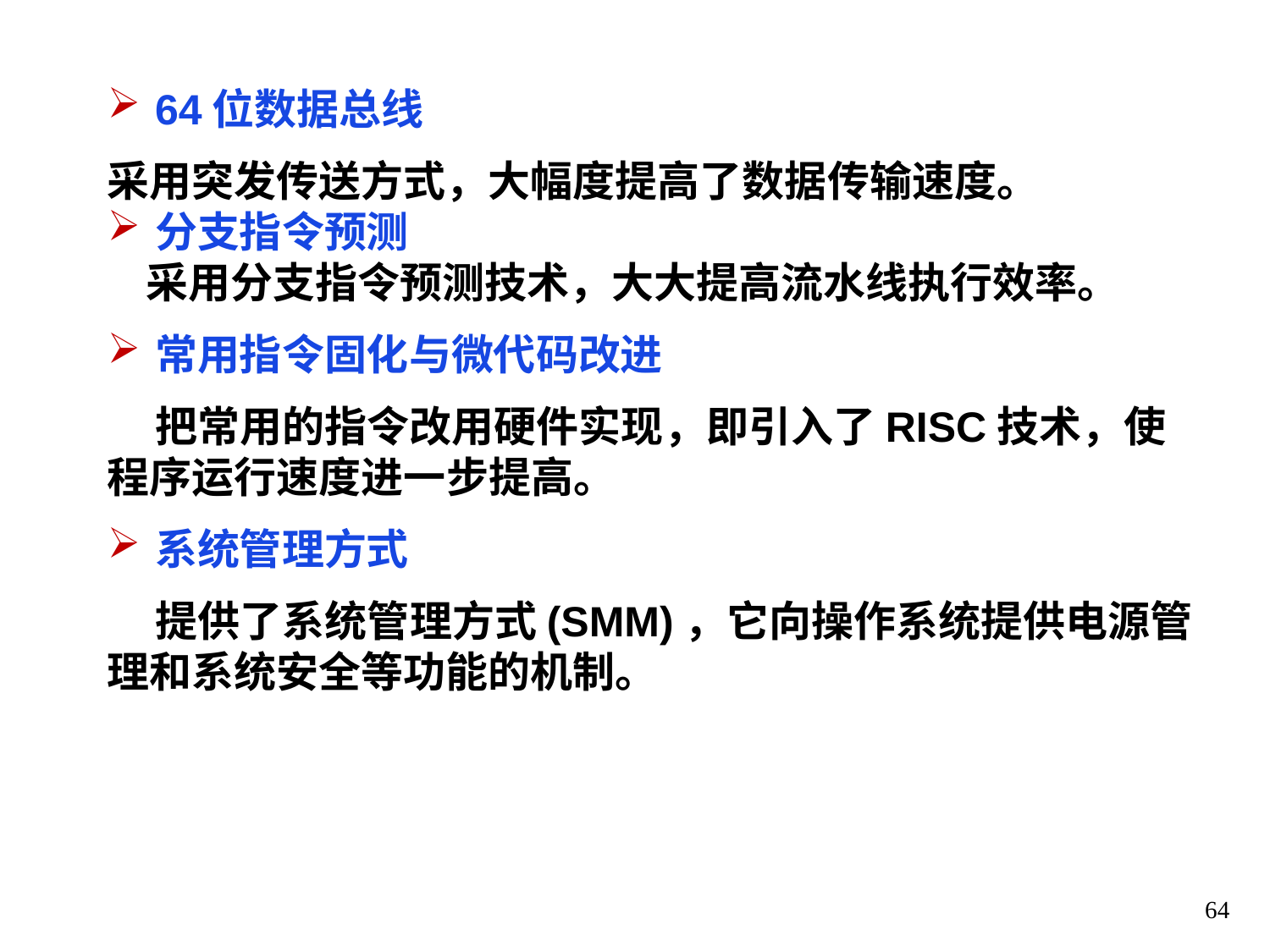

64位数据总线
采用突发传送方式，大幅度提高了数据传输速度。
分支指令预测
   采用分支指令预测技术，大大提高流水线执行效率。
常用指令固化与微代码改进
    把常用的指令改用硬件实现，即引入了RISC技术，使程序运行速度进一步提高。
系统管理方式
    提供了系统管理方式(SMM)，它向操作系统提供电源管理和系统安全等功能的机制。
64